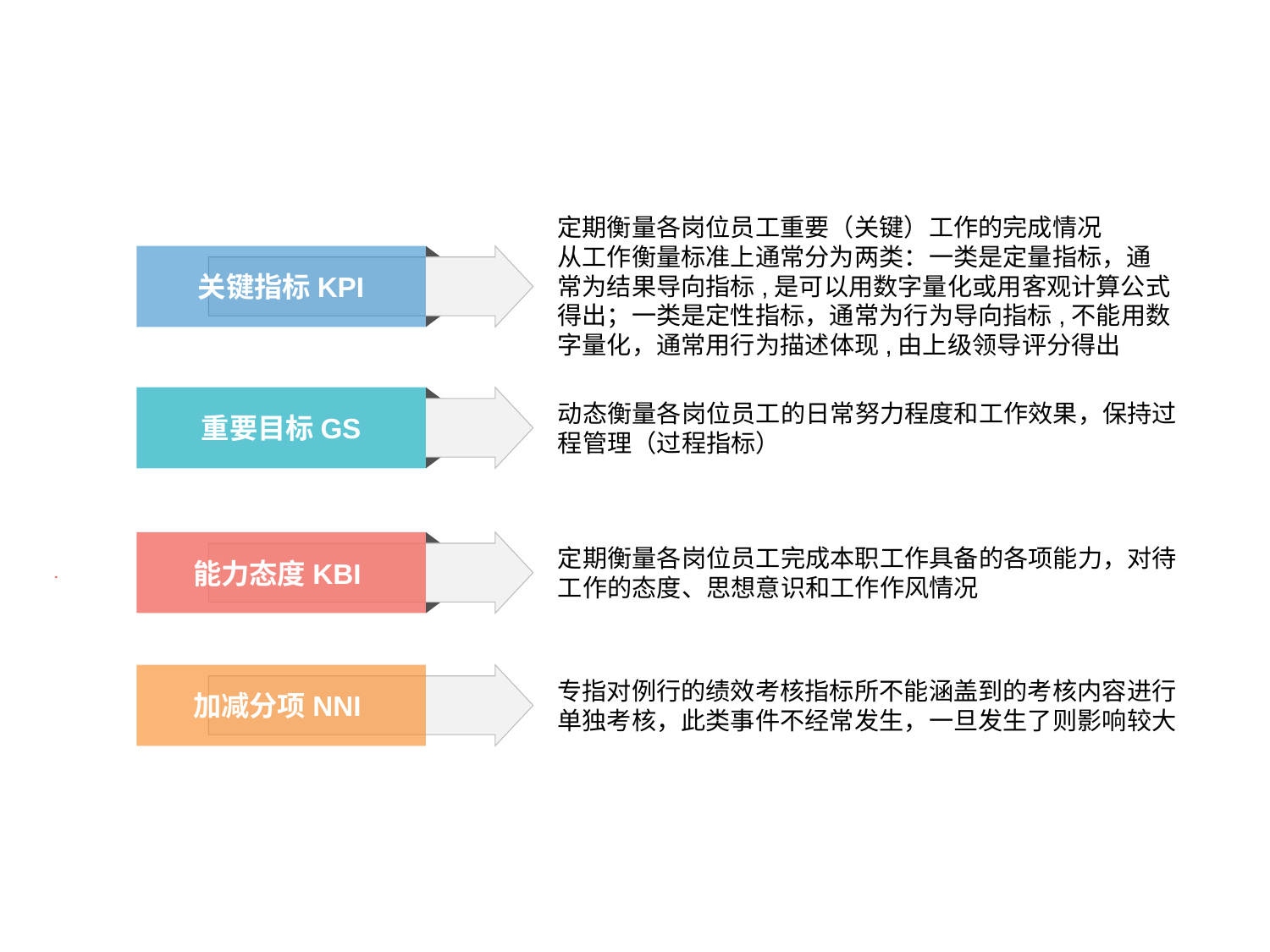

四种考评指标
定期衡量各岗位员工重要（关键）工作的完成情况
从工作衡量标准上通常分为两类：一类是定量指标，通常为结果导向指标,是可以用数字量化或用客观计算公式得出；一类是定性指标，通常为行为导向指标,不能用数字量化，通常用行为描述体现,由上级领导评分得出
关键指标KPI

重要目标GS

能力态度KBI

定期衡量各岗位员工完成本职工作具备的各项能力，对待工作的态度、思想意识和工作作风情况

动态衡量各岗位员工的日常努力程度和工作效果，保持过程管理（过程指标）
加减分项NNI

专指对例行的绩效考核指标所不能涵盖到的考核内容进行单独考核，此类事件不经常发生，一旦发生了则影响较大